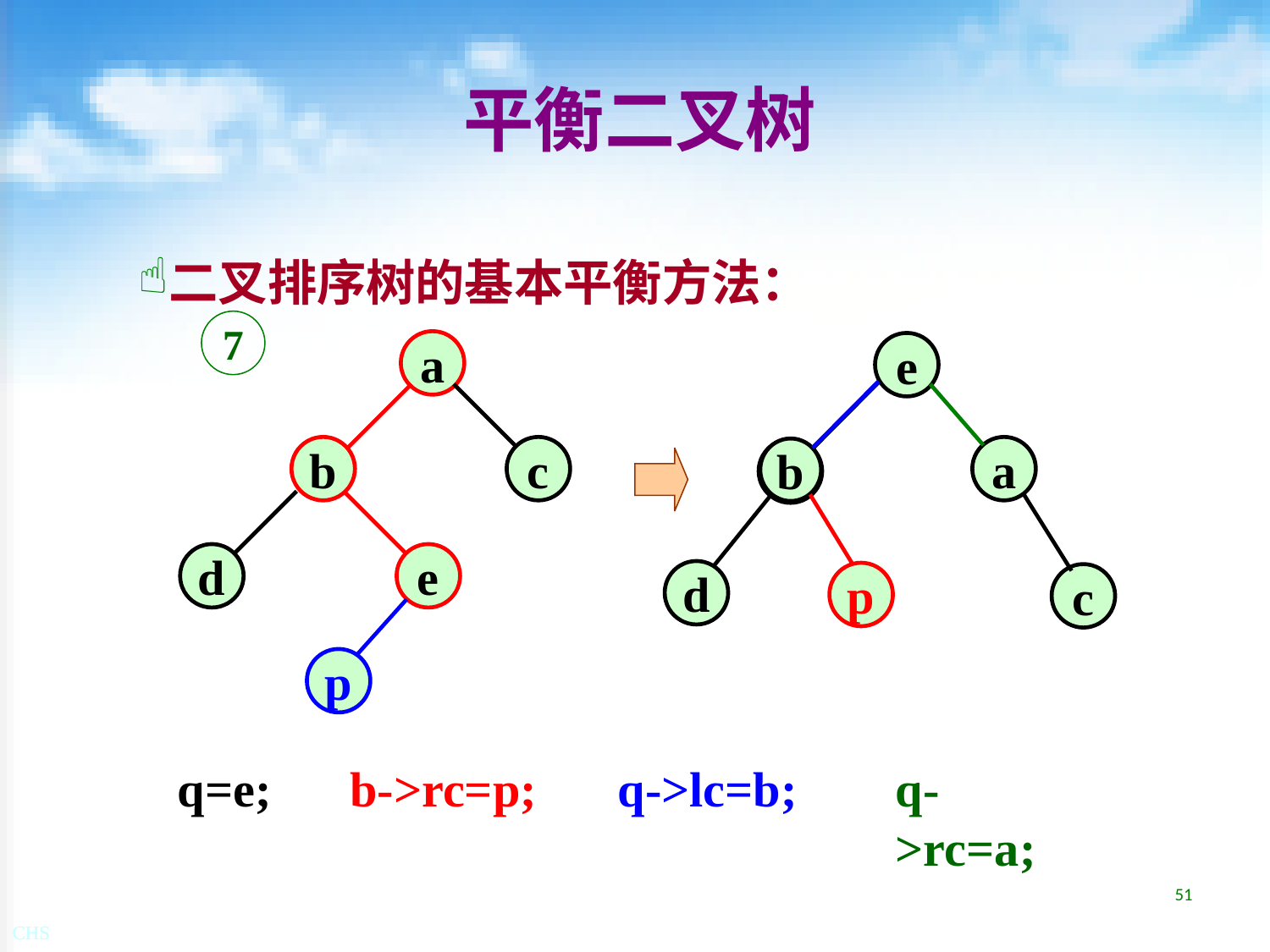

# 平衡二叉树
二叉排序树的基本平衡方法：
7
a

b
c

d
e

p
e

a

c
b

d
p

p
q=e;
b->rc=p;
q->lc=b;
q->rc=a;
51